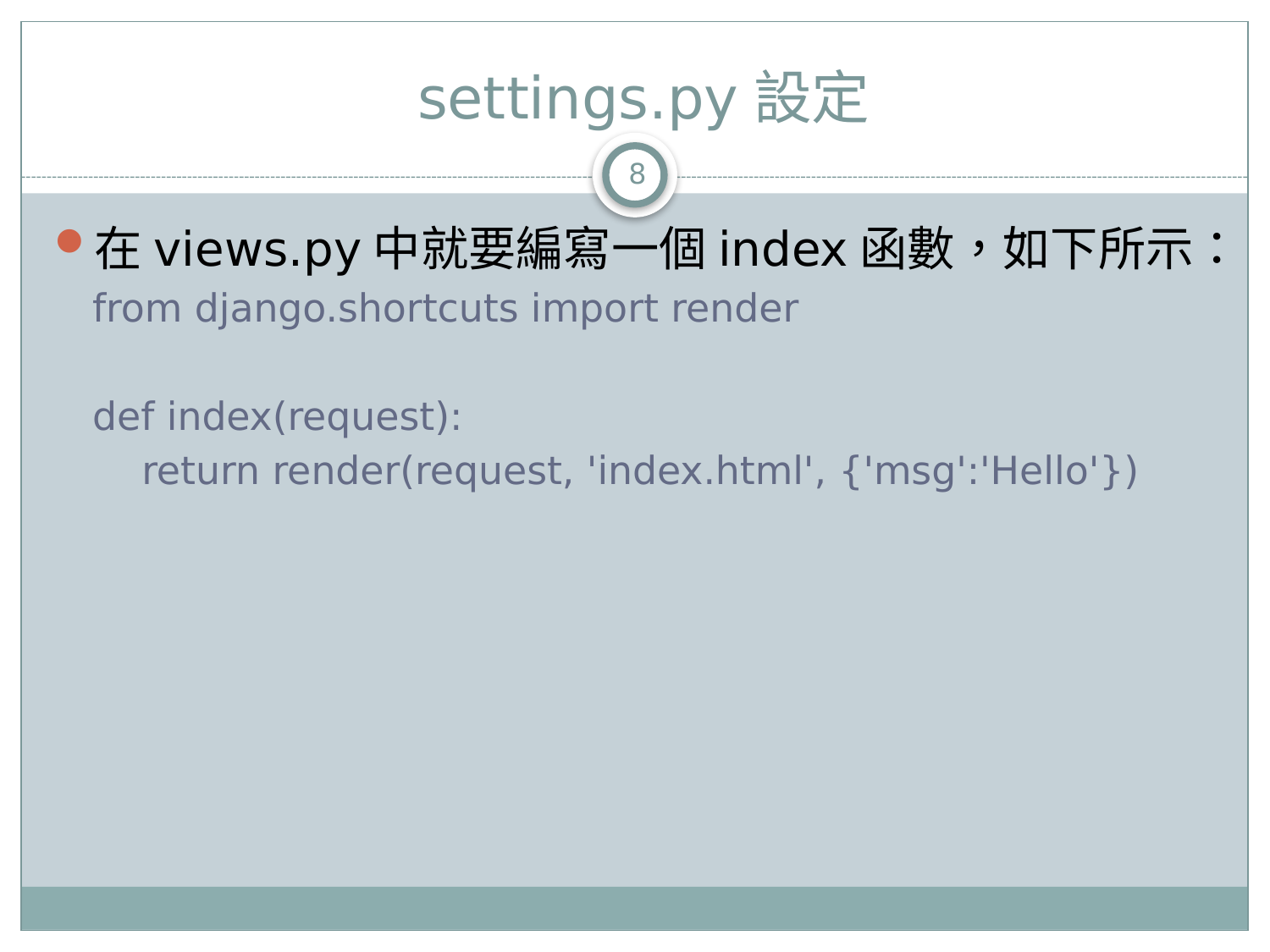

# settings.py設定
8
在views.py中就要編寫一個index函數，如下所示：
from django.shortcuts import render

def index(request):
    return render(request, 'index.html', {'msg':'Hello'})